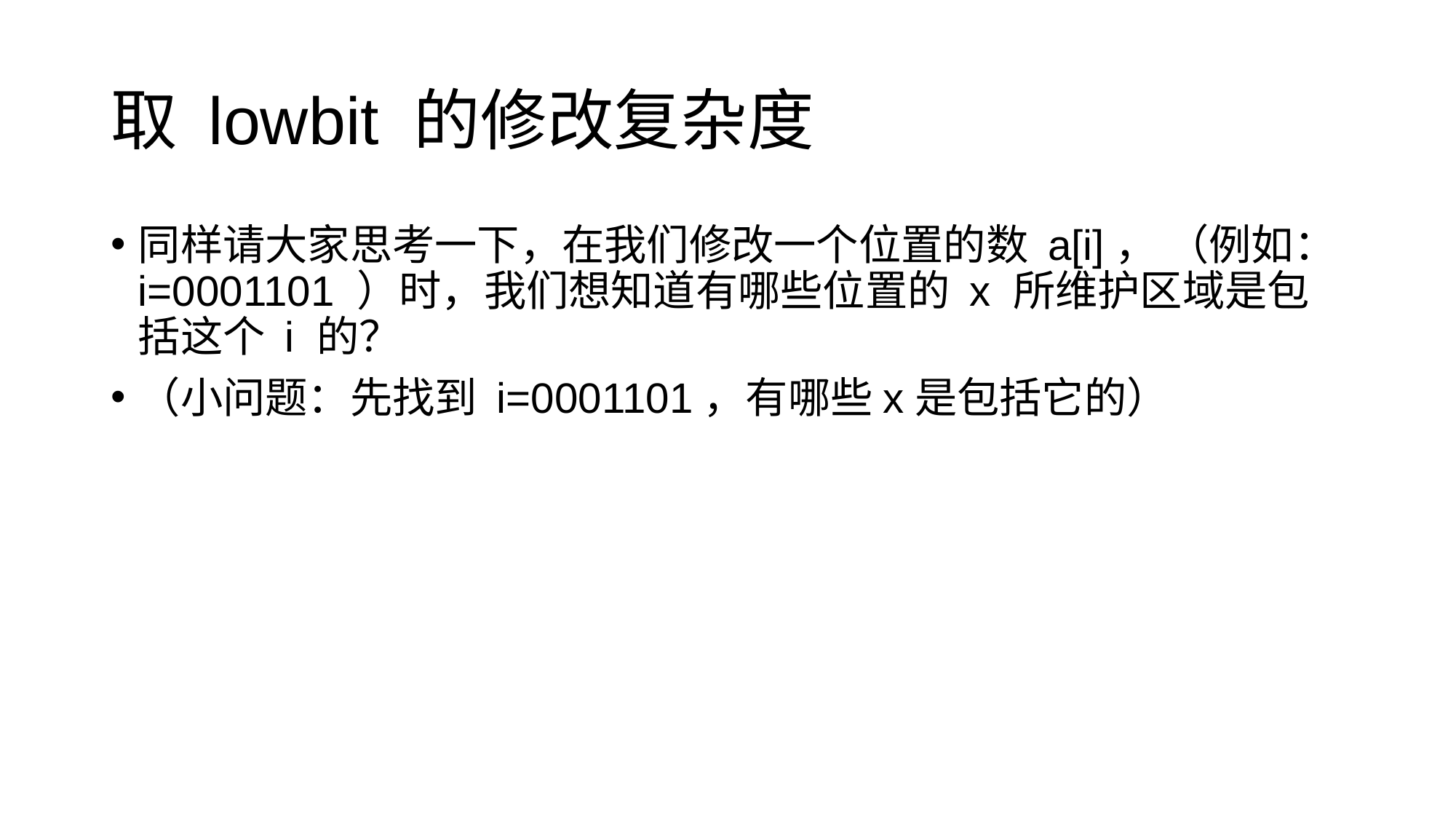

# 取 lowbit 的修改复杂度
同样请大家思考一下，在我们修改一个位置的数 a[i]， （例如： i=0001101 ）时，我们想知道有哪些位置的 x 所维护区域是包括这个 i 的？
（小问题：先找到 i=0001101，有哪些x是包括它的）